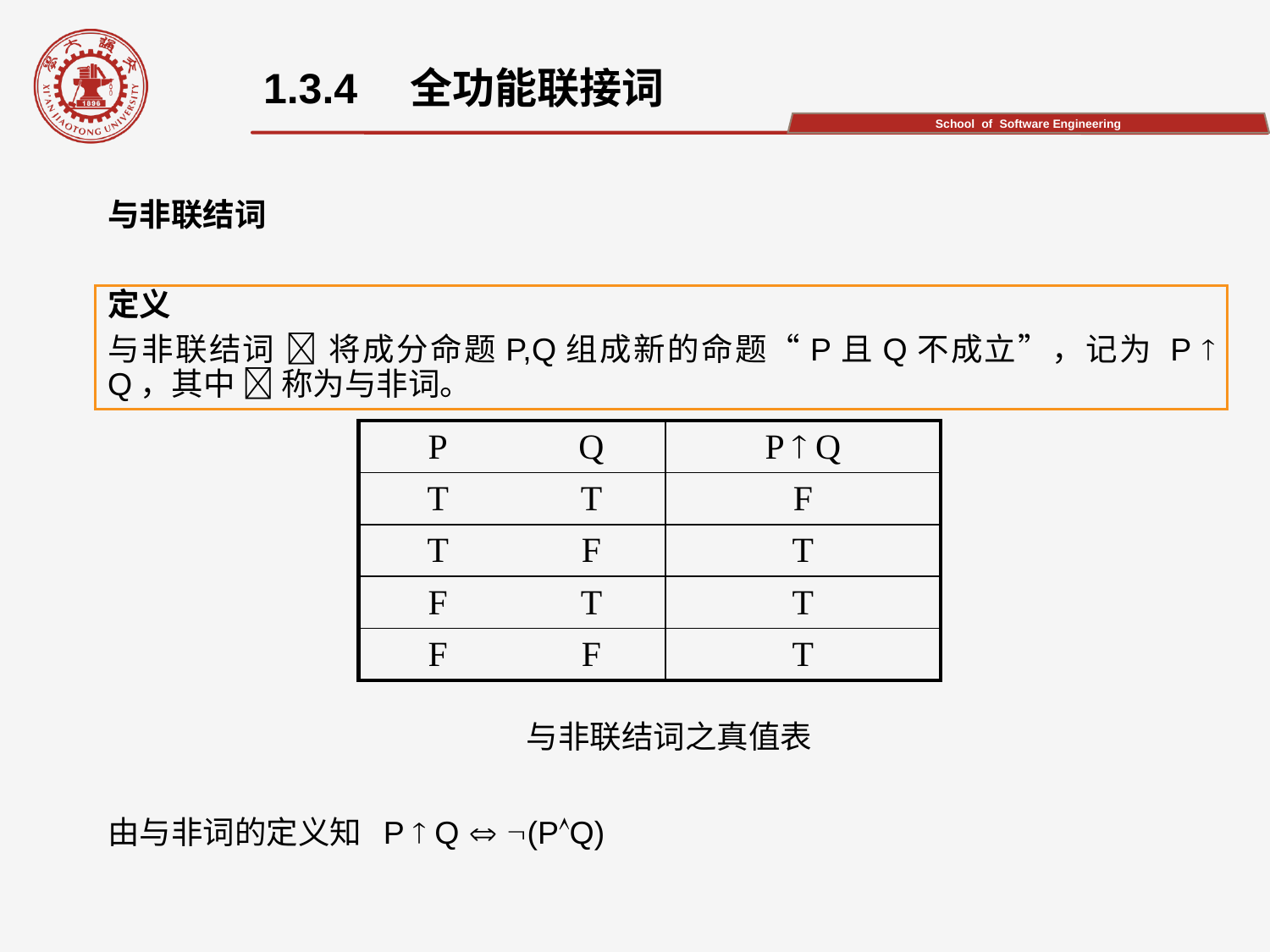

1.3.4　全功能联接词
与非联结词

定义
与非联结词 ↑ 将成分命题P,Q组成新的命题“P且Q不成立”，记为 P ↑ Q，其中 ↑ 称为与非词。

 与非联结词之真值表

由与非词的定义知  P ↑ Q ⇔ ¬(P∧Q)

| P | Q | P ↑ Q |
| --- | --- | --- |
| T | T | F |
| T | F | T |
| F | T | T |
| F | F | T |